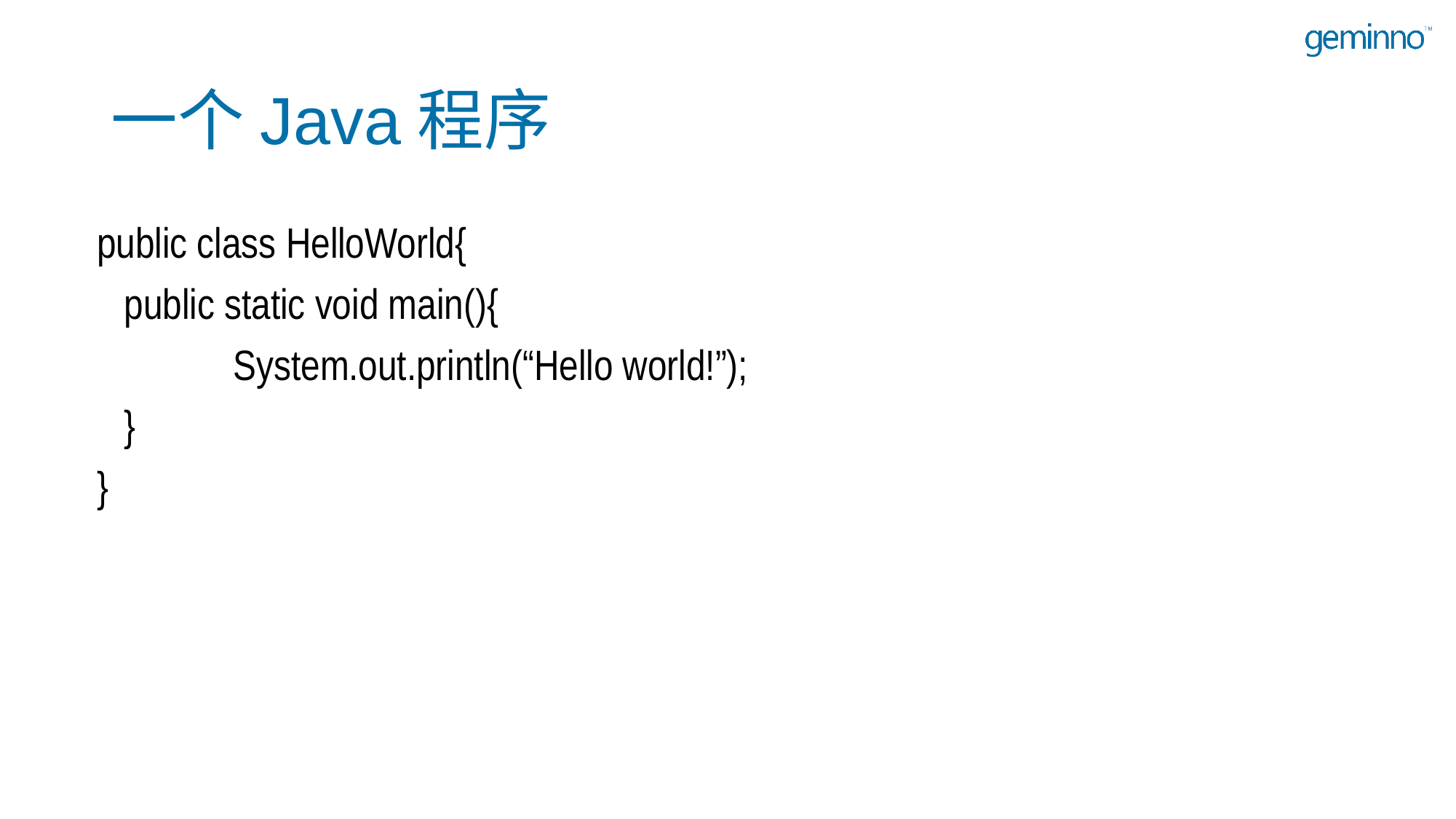

# 一个Java程序
public class HelloWorld{
	public static void main(){
		System.out.println(“Hello world!”);
	}
}